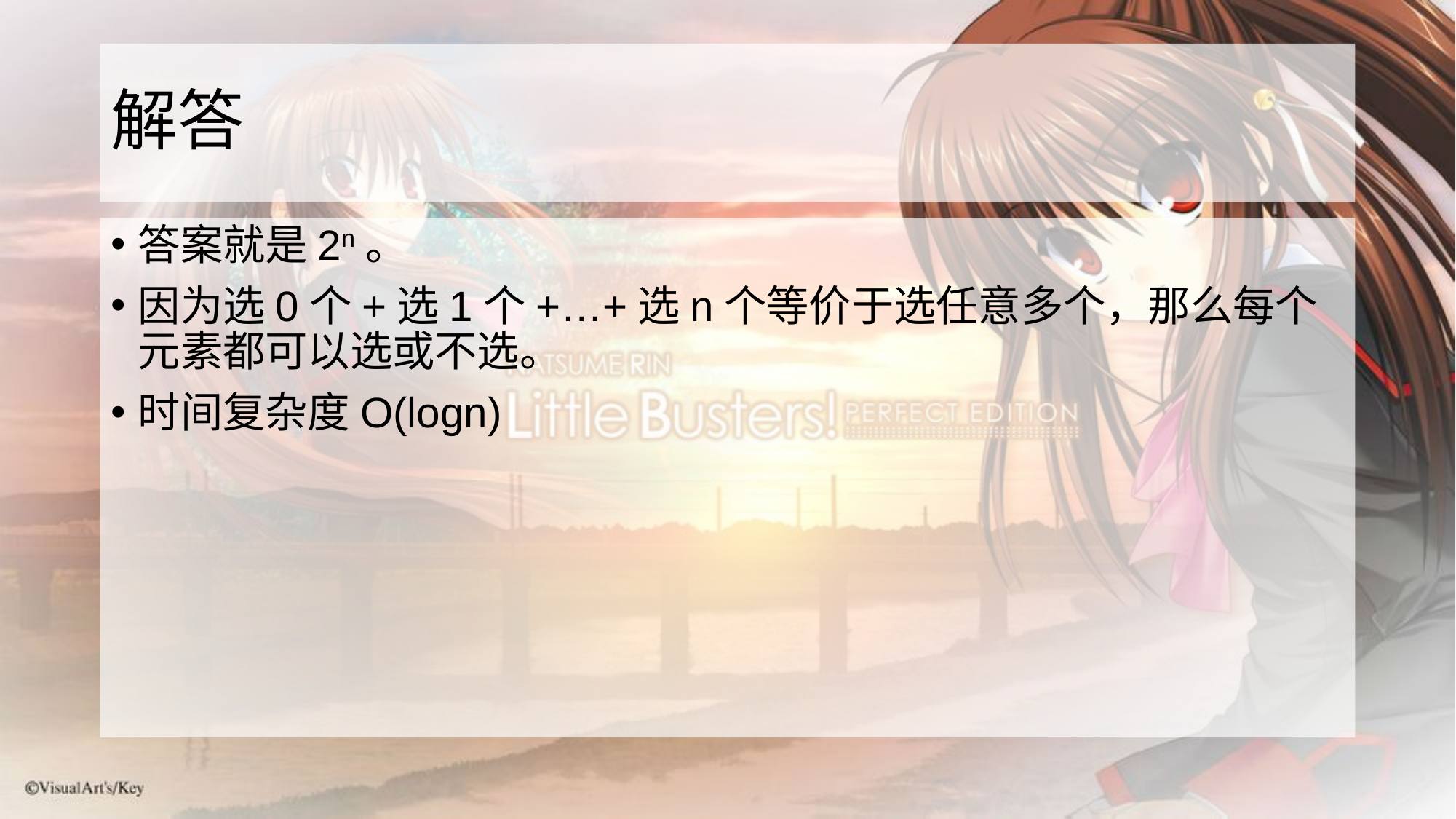

# 解答
答案就是2n。
因为选0个+选1个+…+选n个等价于选任意多个，那么每个元素都可以选或不选。
时间复杂度O(logn)